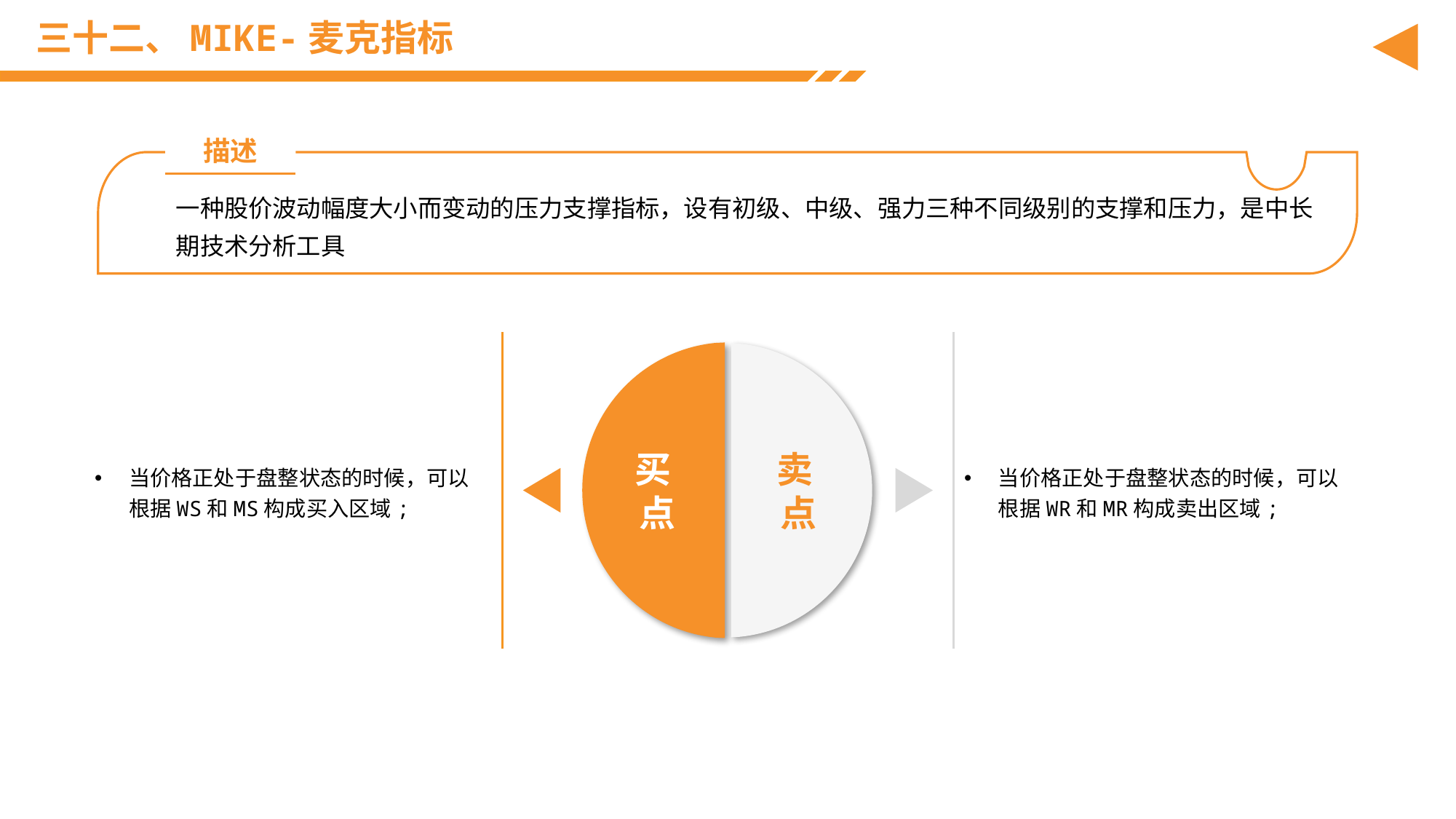

# 三十二、MIKE-麦克指标

描述

一种股价波动幅度大小而变动的压力支撑指标，设有初级、中级、强力三种不同级别的支撑和压力，是中长期技术分析工具
当价格正处于盘整状态的时候，可以根据WS和MS构成买入区域;
当价格正处于盘整状态的时候，可以根据WR和MR构成卖出区域;

买
点
卖
点